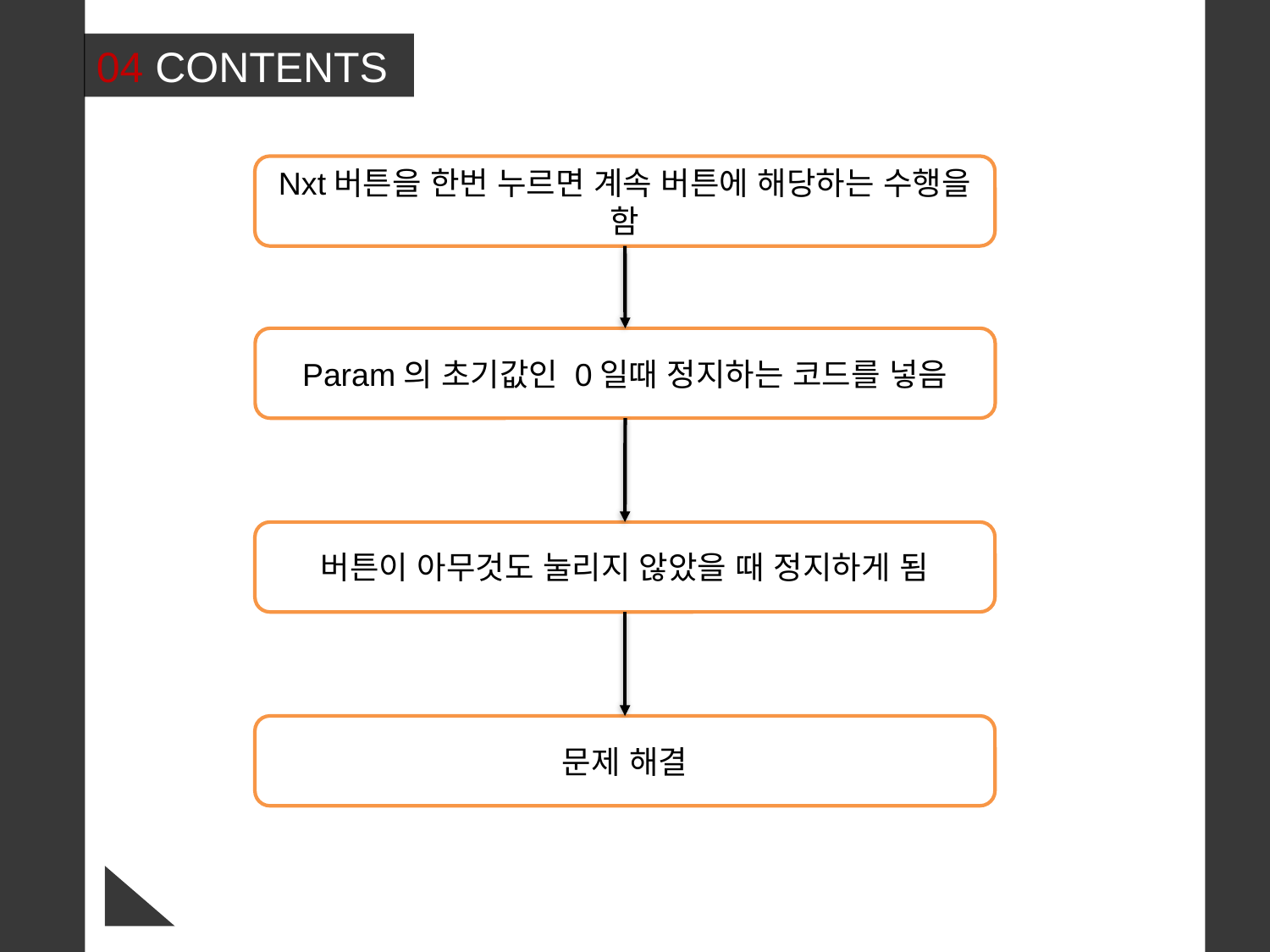

04 CONTENTS
Nxt버튼을 한번 누르면 계속 버튼에 해당하는 수행을 함
Param의 초기값인 0일때 정지하는 코드를 넣음
버튼이 아무것도 눌리지 않았을 때 정지하게 됨
문제 해결